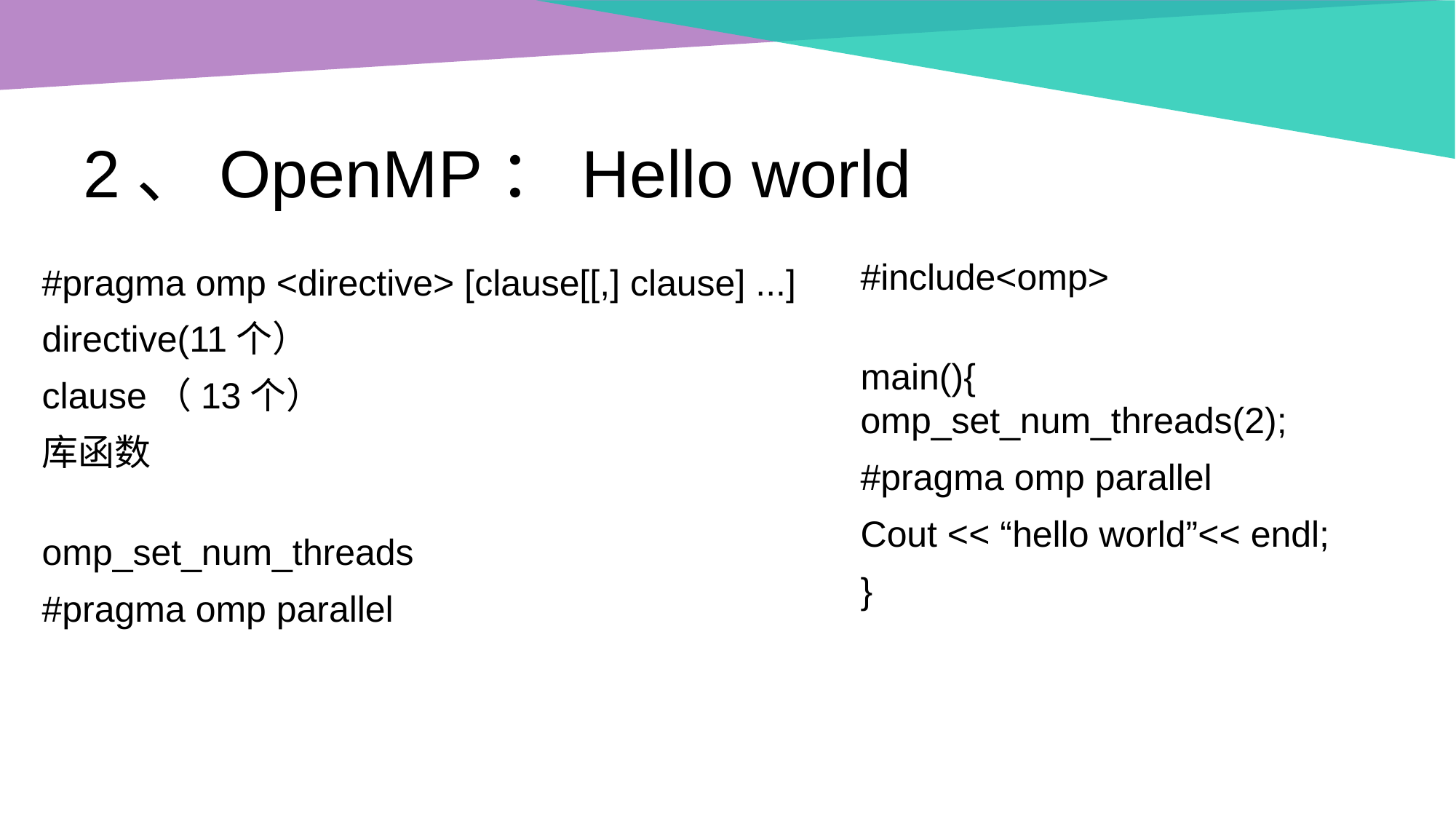

2、OpenMP：Hello world

#include<omp>

main(){
omp_set_num_threads(2);
#pragma omp parallel
Cout << “hello world”<< endl;
}

#pragma omp <directive> [clause[[,] clause] ...]
directive(11个）
clause（13个）
库函数

omp_set_num_threads
#pragma omp parallel